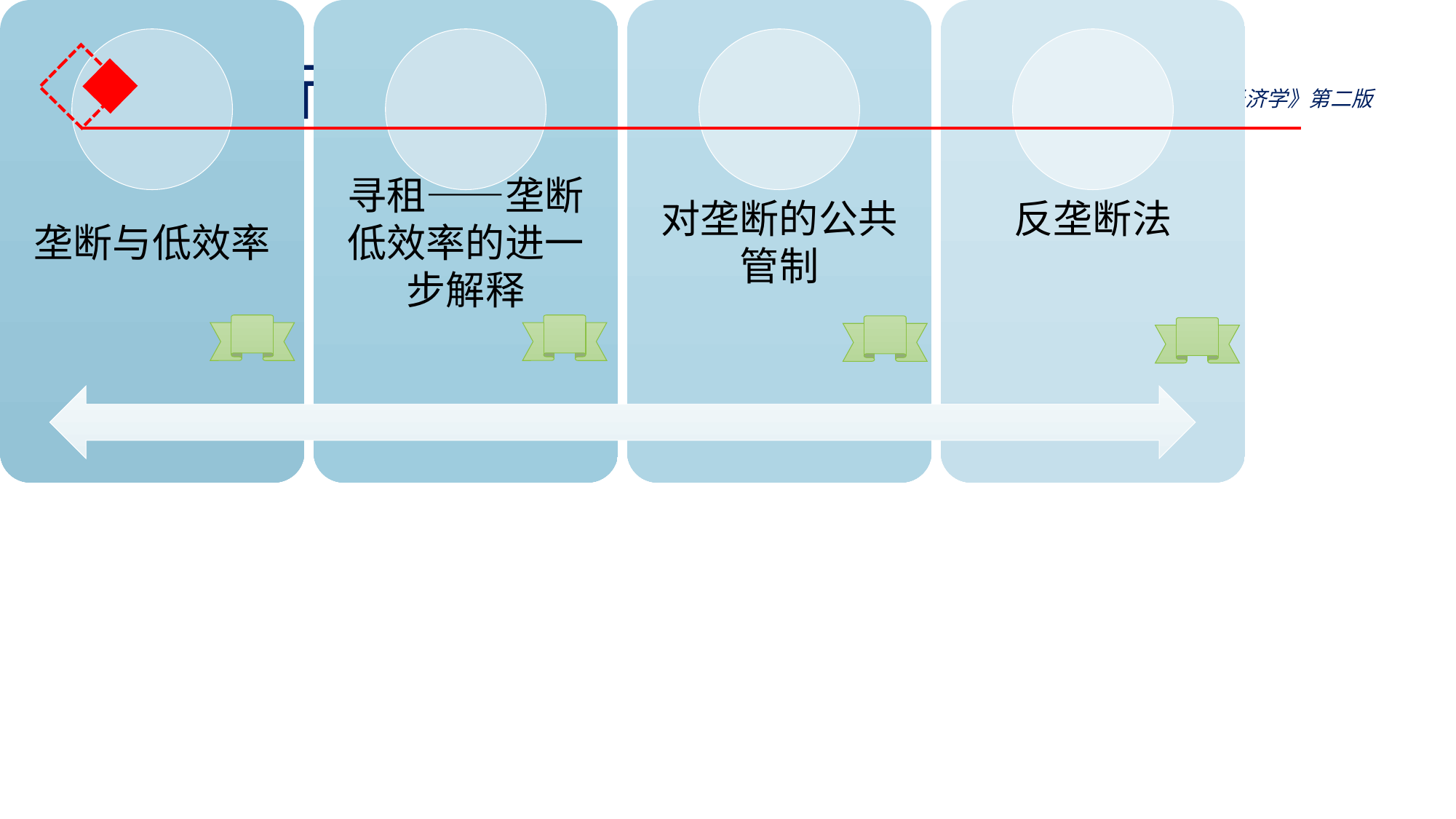

# 第一节   垄断

垄断与低效率
寻租——垄断低效率的进一步解释
对垄断的公共管制
反垄断法